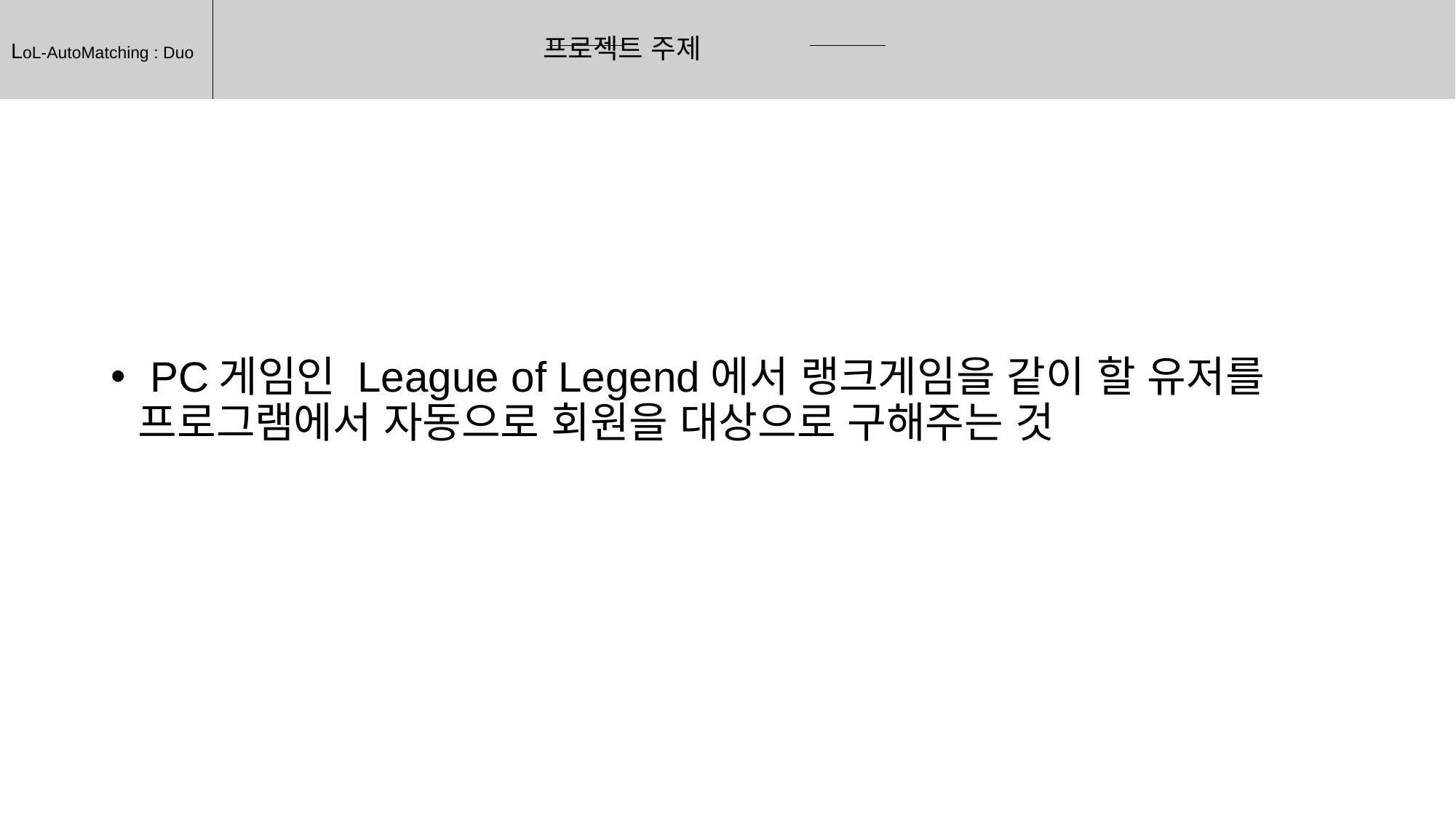

# LoL-AutoMatching : Duo                                                                         프로젝트 주제
 PC게임인 League of Legend에서 랭크게임을 같이 할 유저를
프로그램에서 자동으로 회원을 대상으로 구해주는 것